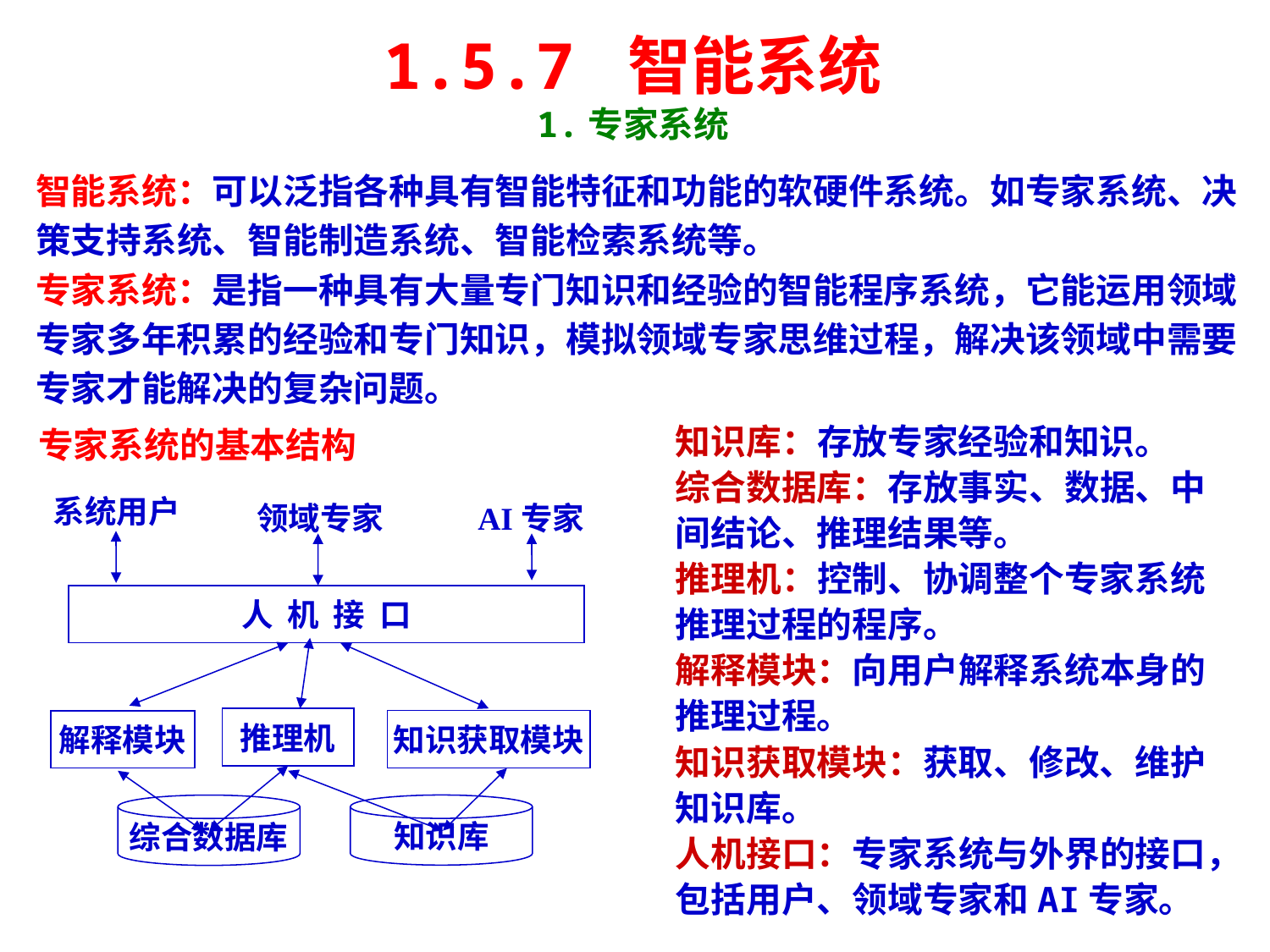

1.5.7 智能系统
1.专家系统
智能系统：可以泛指各种具有智能特征和功能的软硬件系统。如专家系统、决策支持系统、智能制造系统、智能检索系统等。
专家系统：是指一种具有大量专门知识和经验的智能程序系统，它能运用领域专家多年积累的经验和专门知识，模拟领域专家思维过程，解决该领域中需要专家才能解决的复杂问题。
专家系统的基本结构
知识库：存放专家经验和知识。
综合数据库：存放事实、数据、中间结论、推理结果等。
推理机：控制、协调整个专家系统推理过程的程序。
解释模块：向用户解释系统本身的推理过程。
知识获取模块：获取、修改、维护知识库。
人机接口：专家系统与外界的接口，包括用户、领域专家和AI专家。

系统用户
领域专家
AI专家

人  机  接  口

推理机
知识获取模块
解释模块

综合数据库
知识库